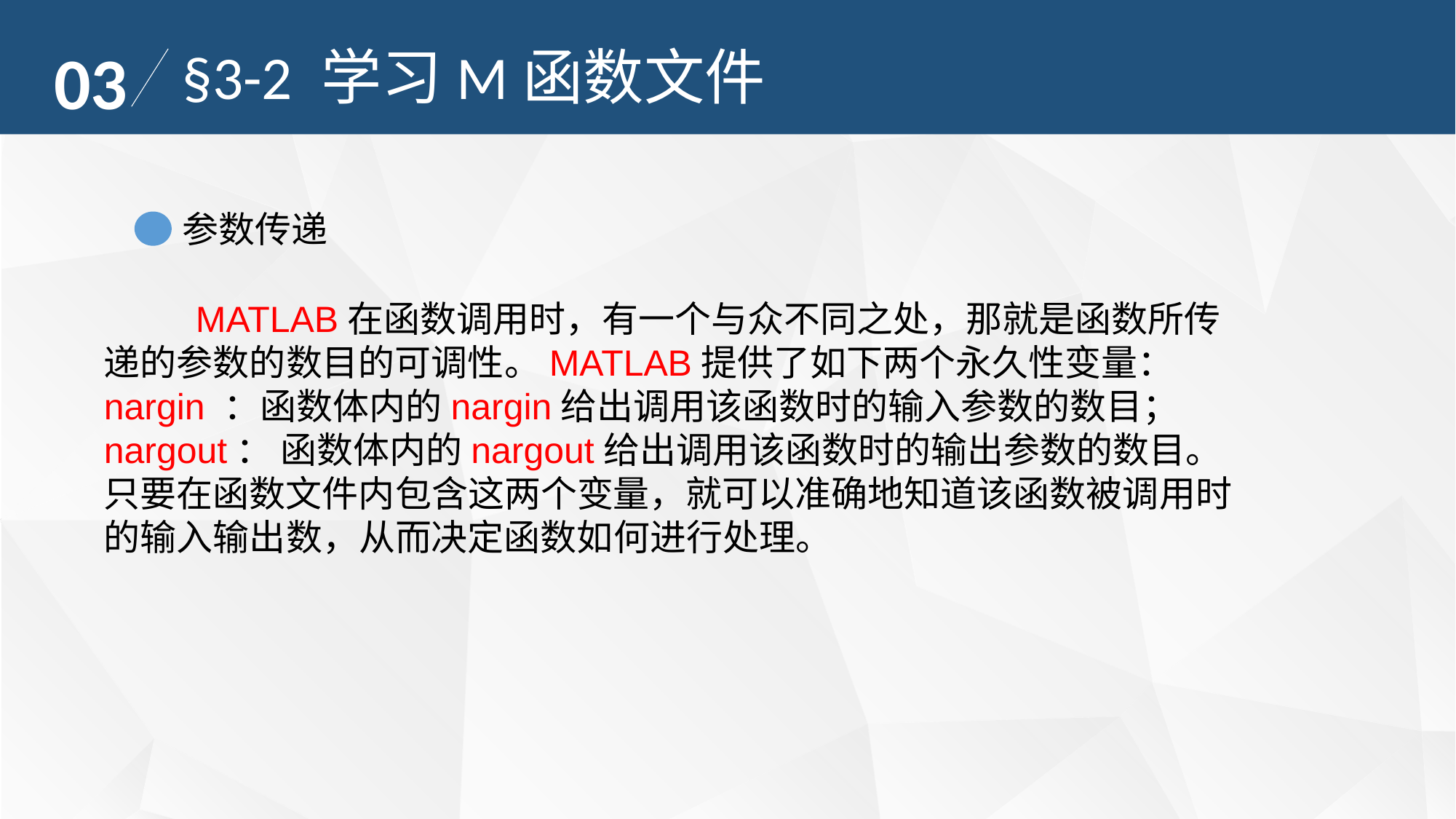

03
§3-2 学习M函数文件
参数传递

         MATLAB在函数调用时，有一个与众不同之处，那就是函数所传递的参数的数目的可调性。MATLAB提供了如下两个永久性变量：
nargin ：函数体内的nargin给出调用该函数时的输入参数的数目；
nargout： 函数体内的nargout给出调用该函数时的输出参数的数目。
只要在函数文件内包含这两个变量，就可以准确地知道该函数被调用时的输入输出数，从而决定函数如何进行处理。